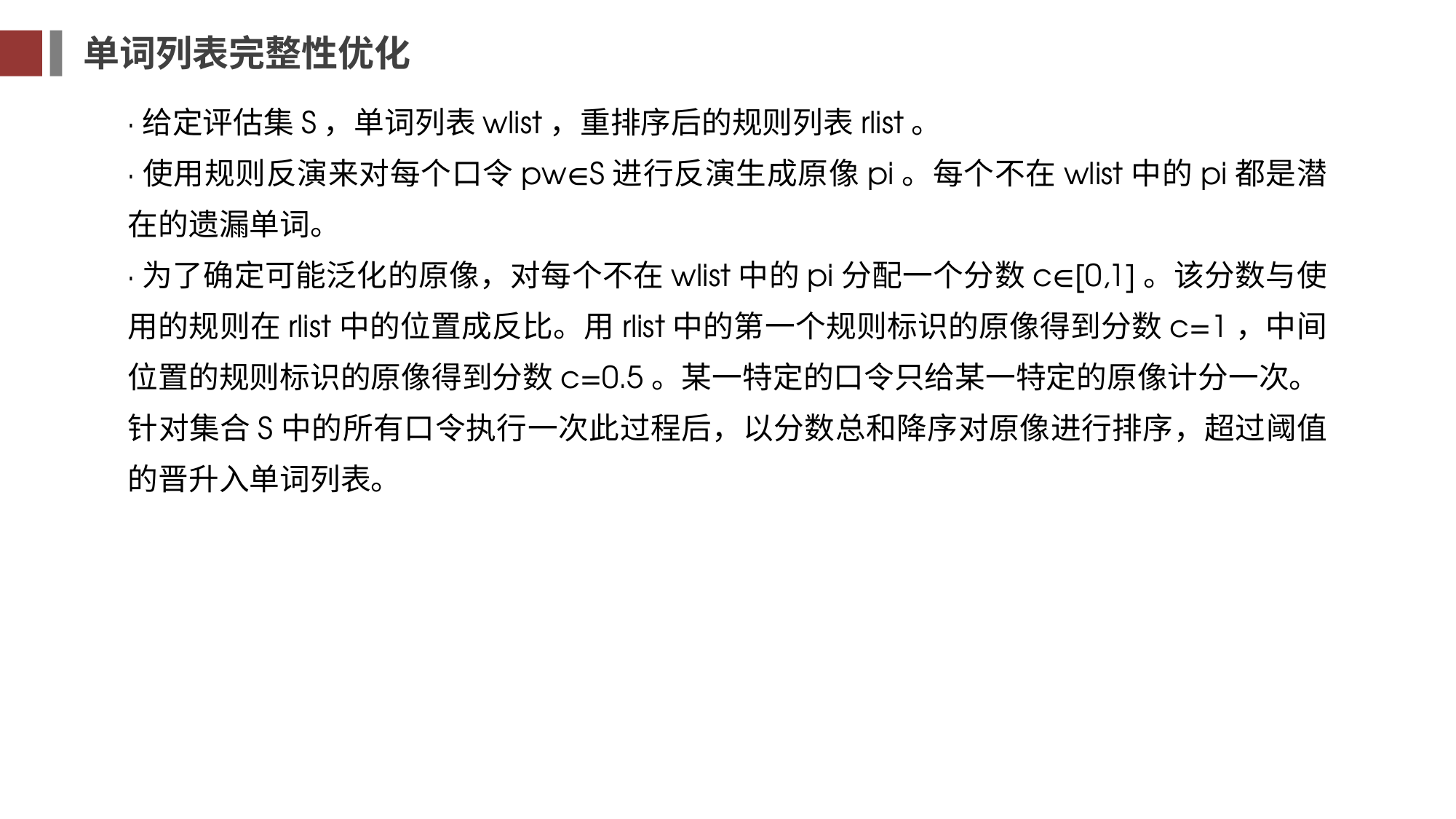

单词列表完整性优化

·给定评估集S，单词列表wlist，重排序后的规则列表rlist。
·使用规则反演来对每个口令pw∈S进行反演生成原像pi。每个不在wlist中的pi都是潜在的遗漏单词。
·为了确定可能泛化的原像，对每个不在wlist中的pi分配一个分数c∈[0,1]。该分数与使用的规则在rlist中的位置成反比。用rlist中的第一个规则标识的原像得到分数c=1，中间位置的规则标识的原像得到分数c=0.5。某一特定的口令只给某一特定的原像计分一次。
针对集合S中的所有口令执行一次此过程后，以分数总和降序对原像进行排序，超过阈值的晋升入单词列表。